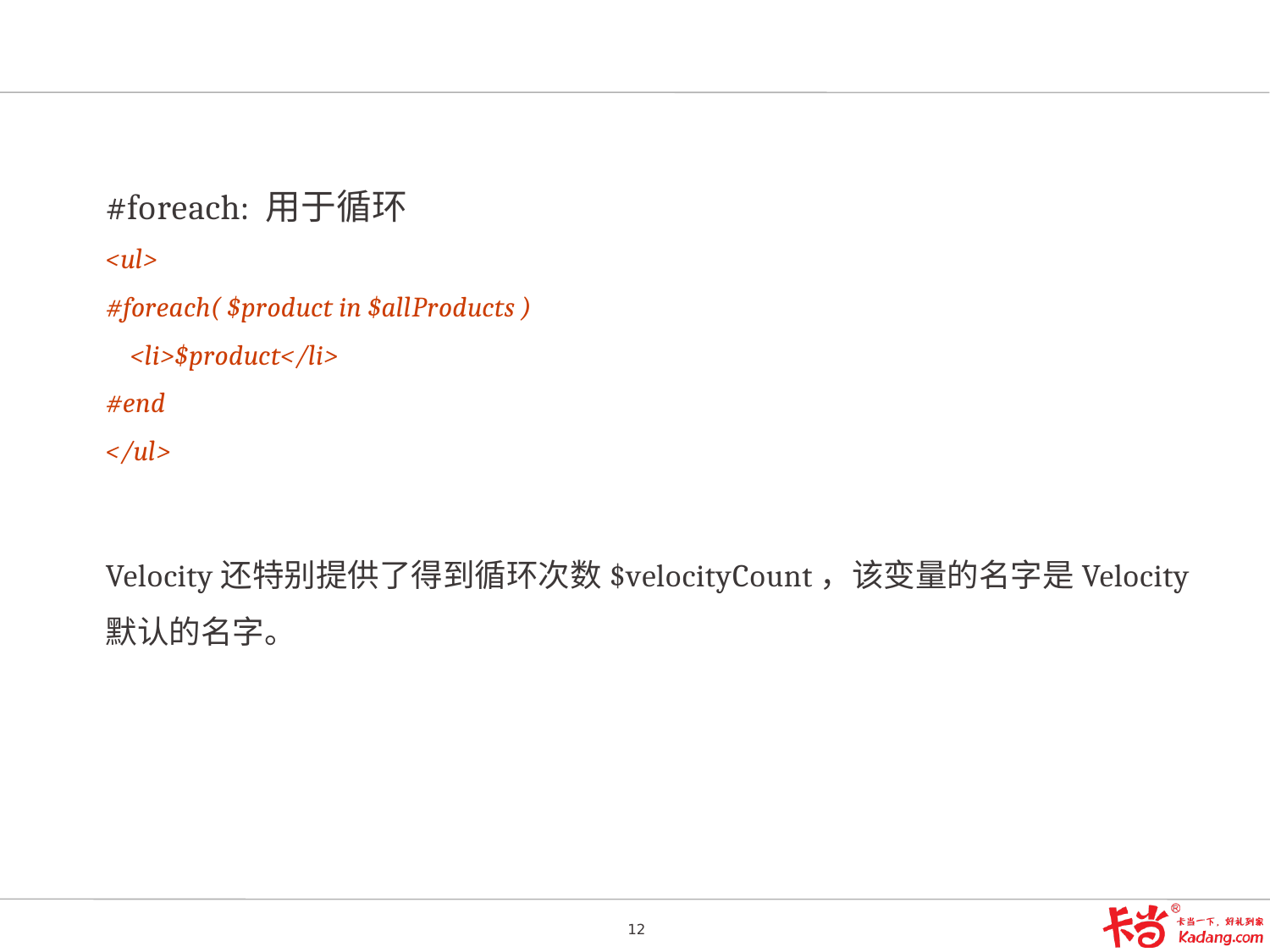

#
#foreach: 用于循环
<ul>
#foreach( $product in $allProducts )
    <li>$product</li>
#end
</ul>

Velocity还特别提供了得到循环次数$velocityCount，该变量的名字是Velocity默认的名字。